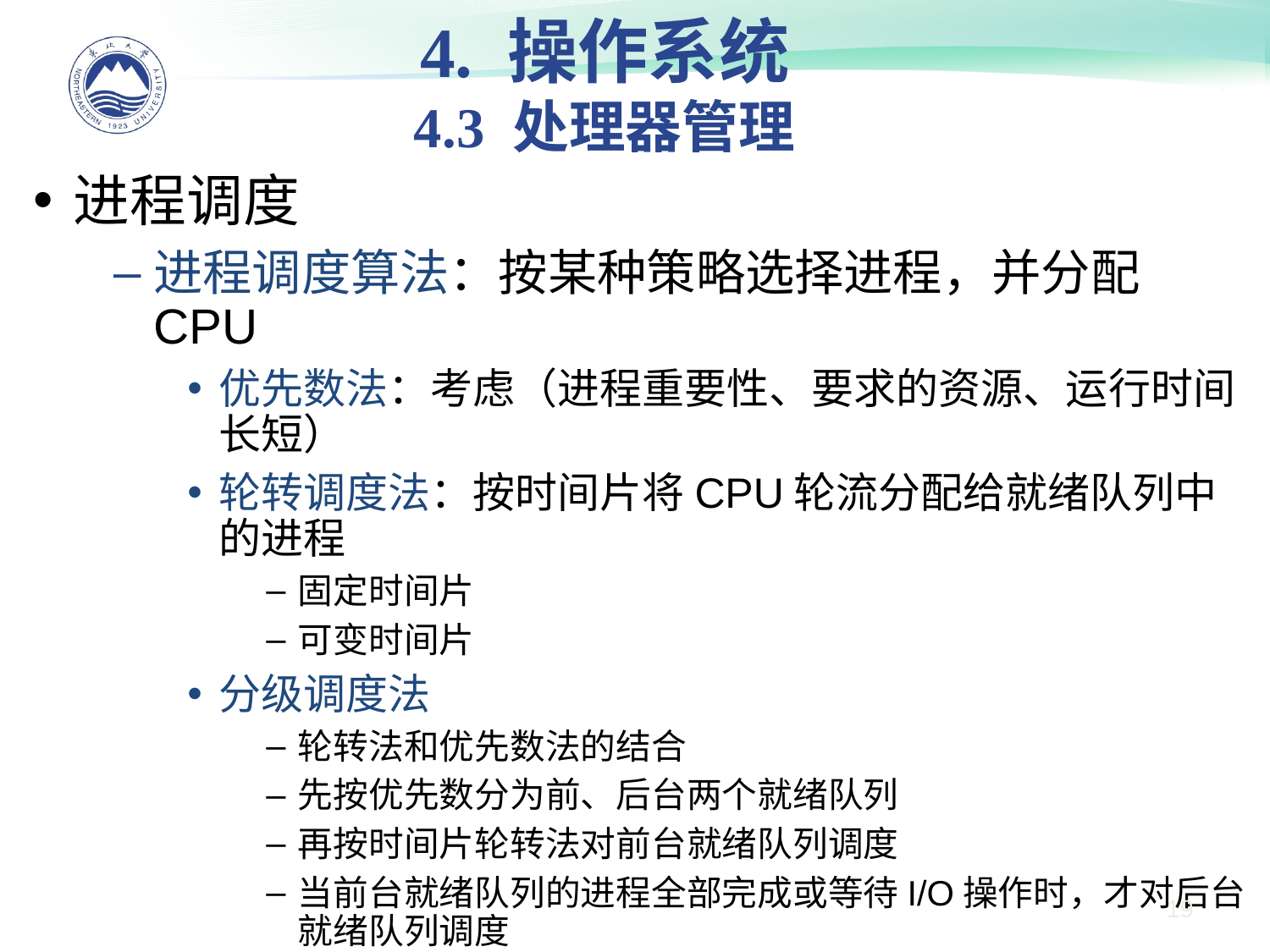

4. 操作系统
4.3 处理器管理
进程调度
进程调度算法：按某种策略选择进程，并分配CPU
优先数法：考虑（进程重要性、要求的资源、运行时间长短）
轮转调度法：按时间片将CPU轮流分配给就绪队列中的进程
固定时间片
可变时间片
分级调度法
轮转法和优先数法的结合
先按优先数分为前、后台两个就绪队列
再按时间片轮转法对前台就绪队列调度
当前台就绪队列的进程全部完成或等待I/O操作时，才对后台就绪队列调度
19